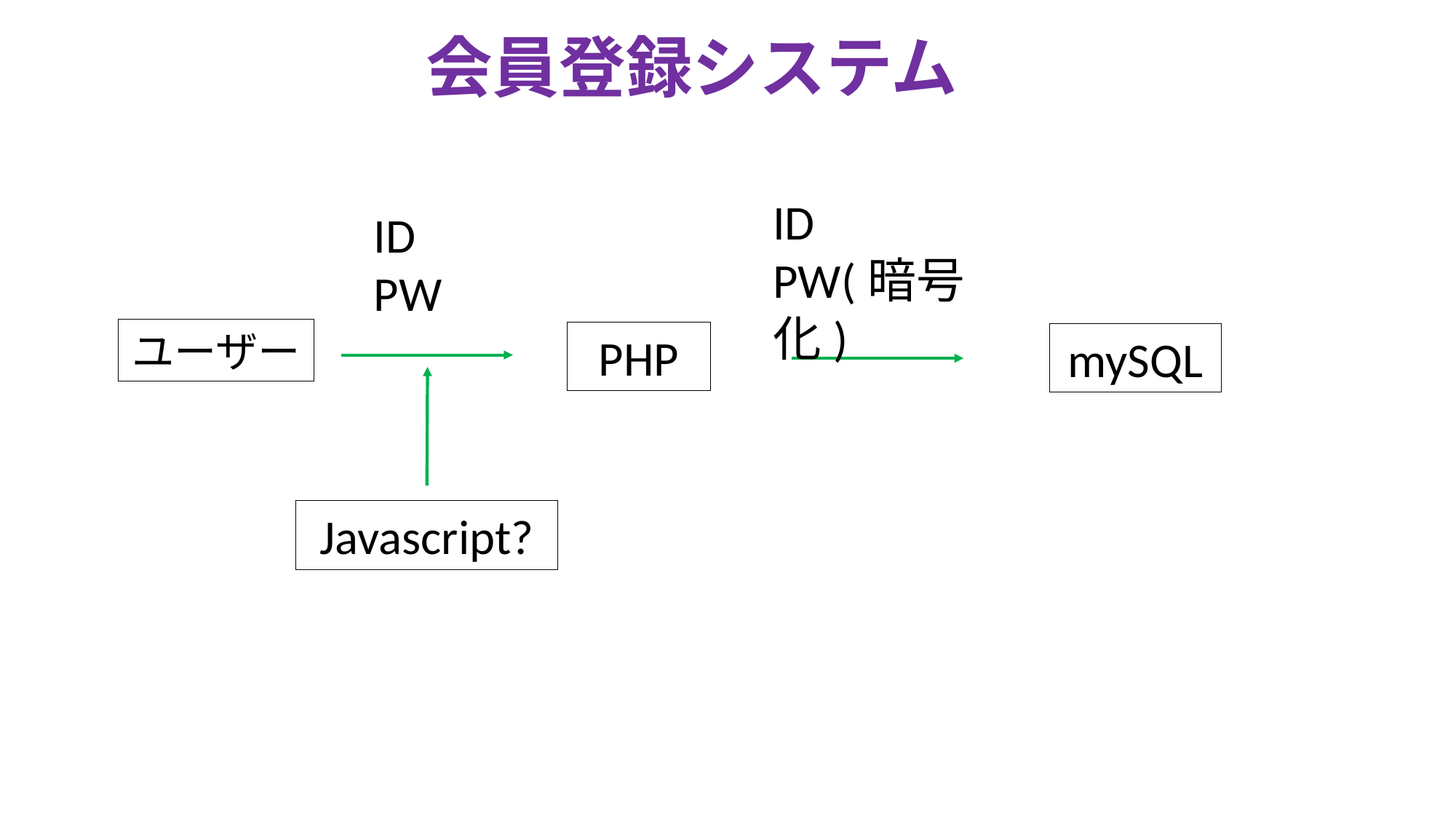

会員登録システム
ID
PW(暗号化)
ID
PW
ユーザー
PHP
mySQL
Javascript?